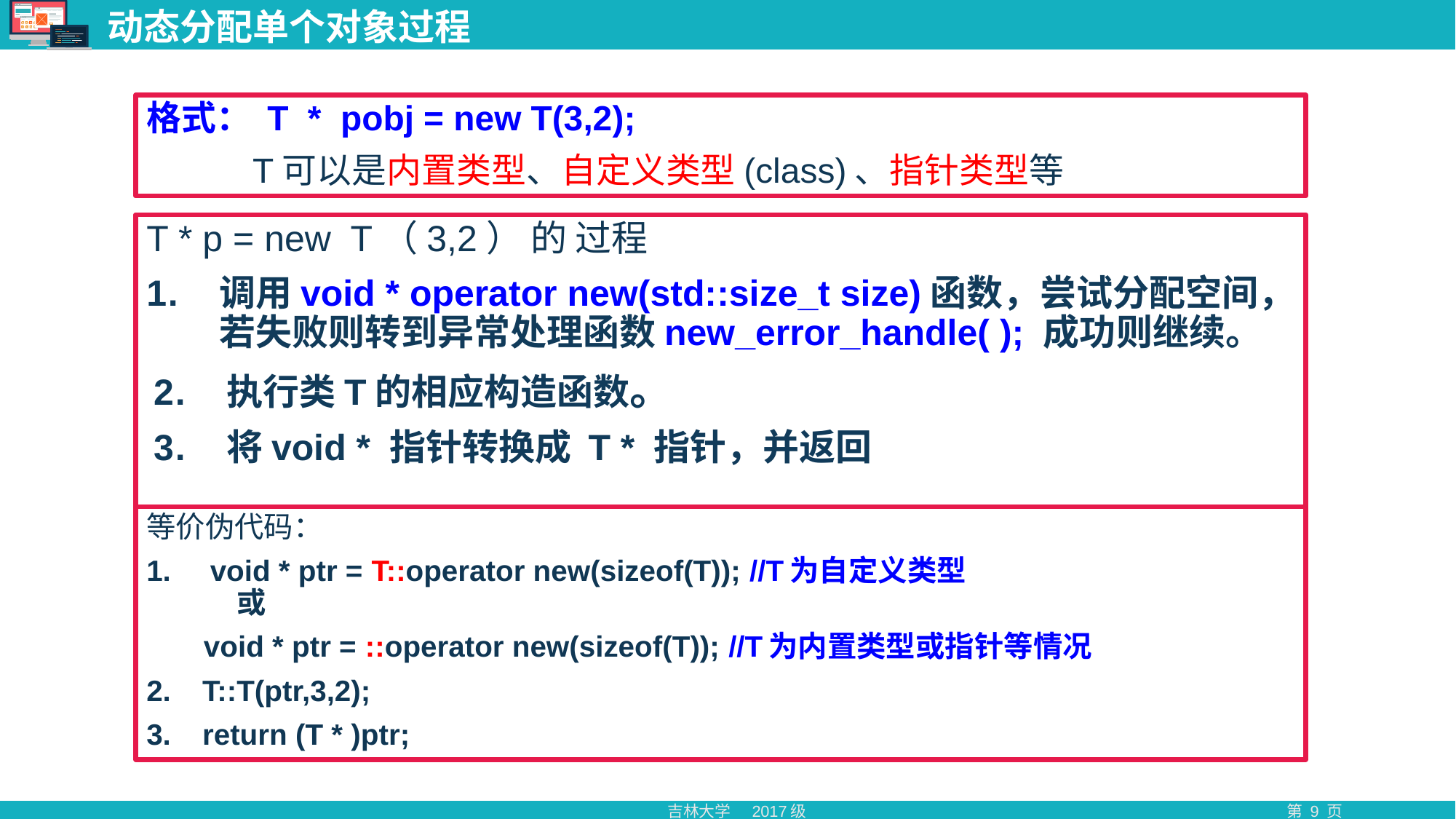

# 动态分配单个对象过程
格式： T  *  pobj = new T(3,2);
           T可以是内置类型、自定义类型(class)、指针类型等
T * p = new  T（3,2） 的 过程
调用void * operator new(std::size_t size)函数，尝试分配空间，若失败则转到异常处理函数new_error_handle( ); 成功则继续。
执行类T的相应构造函数。
将void * 指针转换成 T * 指针，并返回
等价伪代码：
void * ptr = T::operator new(sizeof(T)); //T为自定义类型
    或
       void * ptr = ::operator new(sizeof(T)); //T为内置类型或指针等情况
 T::T(ptr,3,2);
 return (T * )ptr;